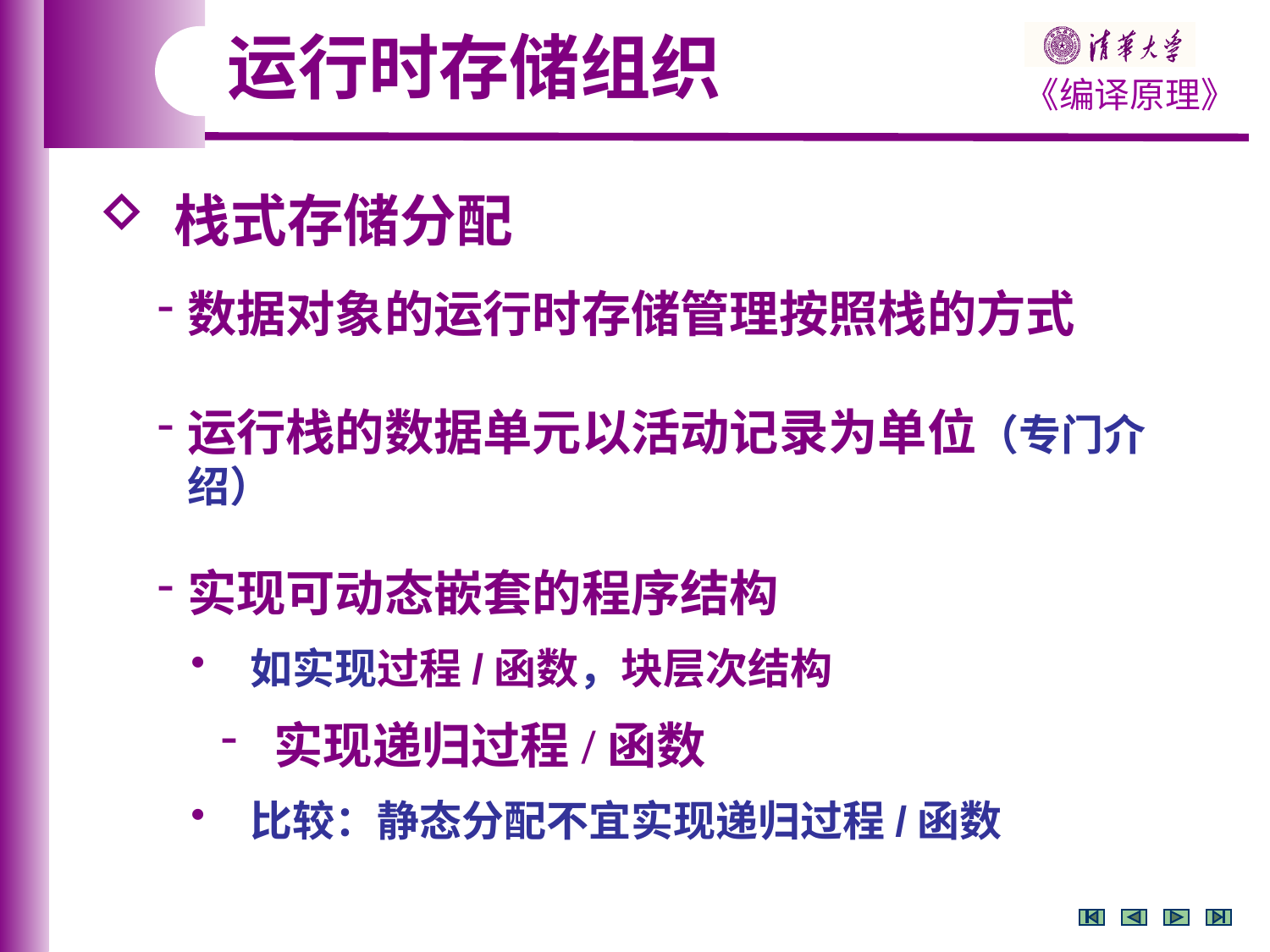

运行时存储组织
 栈式存储分配
数据对象的运行时存储管理按照栈的方式

运行栈的数据单元以活动记录为单位（专门介绍）

实现可动态嵌套的程序结构

  如实现过程/函数，块层次结构

 实现递归过程/函数

  比较：静态分配不宜实现递归过程/函数